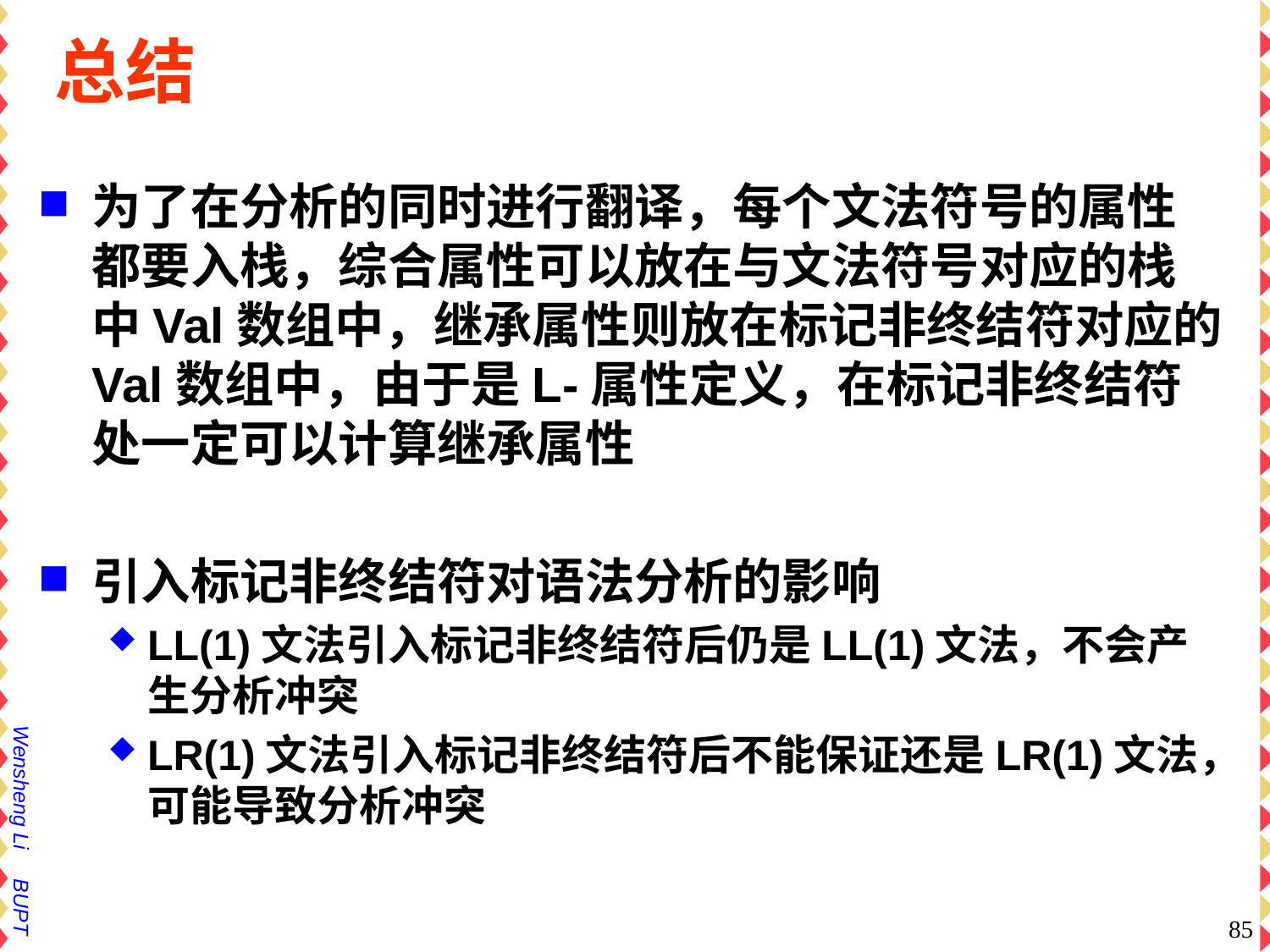

总结
为了在分析的同时进行翻译，每个文法符号的属性都要入栈，综合属性可以放在与文法符号对应的栈中Val数组中，继承属性则放在标记非终结符对应的Val数组中，由于是L-属性定义，在标记非终结符处一定可以计算继承属性

引入标记非终结符对语法分析的影响
LL(1)文法引入标记非终结符后仍是LL(1)文法，不会产生分析冲突
LR(1)文法引入标记非终结符后不能保证还是LR(1)文法，可能导致分析冲突
85